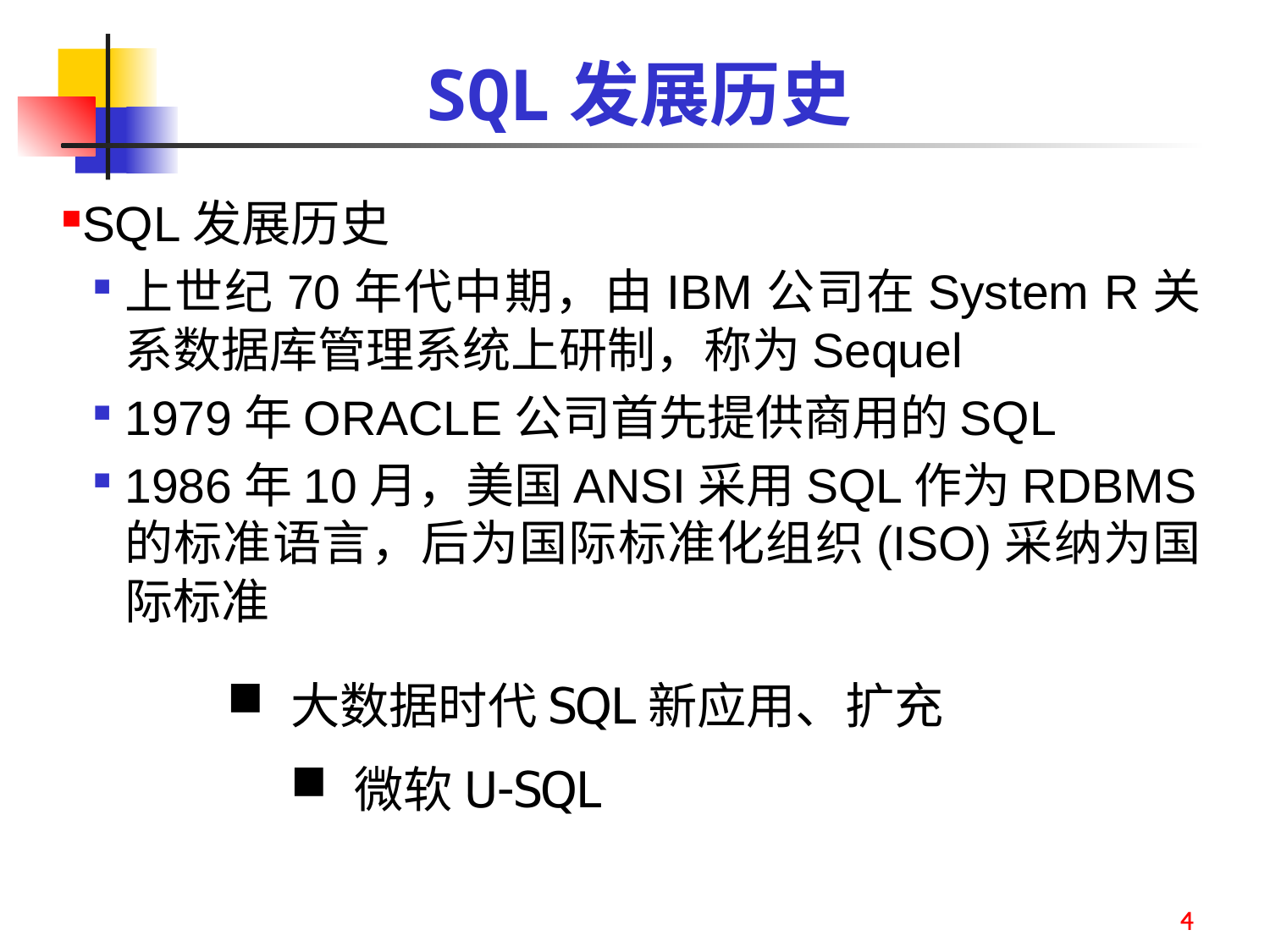

# SQL发展历史
SQL发展历史
上世纪70年代中期，由IBM公司在System R关系数据库管理系统上研制，称为Sequel
1979年ORACLE公司首先提供商用的SQL
1986年10月，美国ANSI采用SQL作为RDBMS的标准语言，后为国际标准化组织(ISO)采纳为国际标准

大数据时代SQL新应用、扩充
微软U-SQL

4